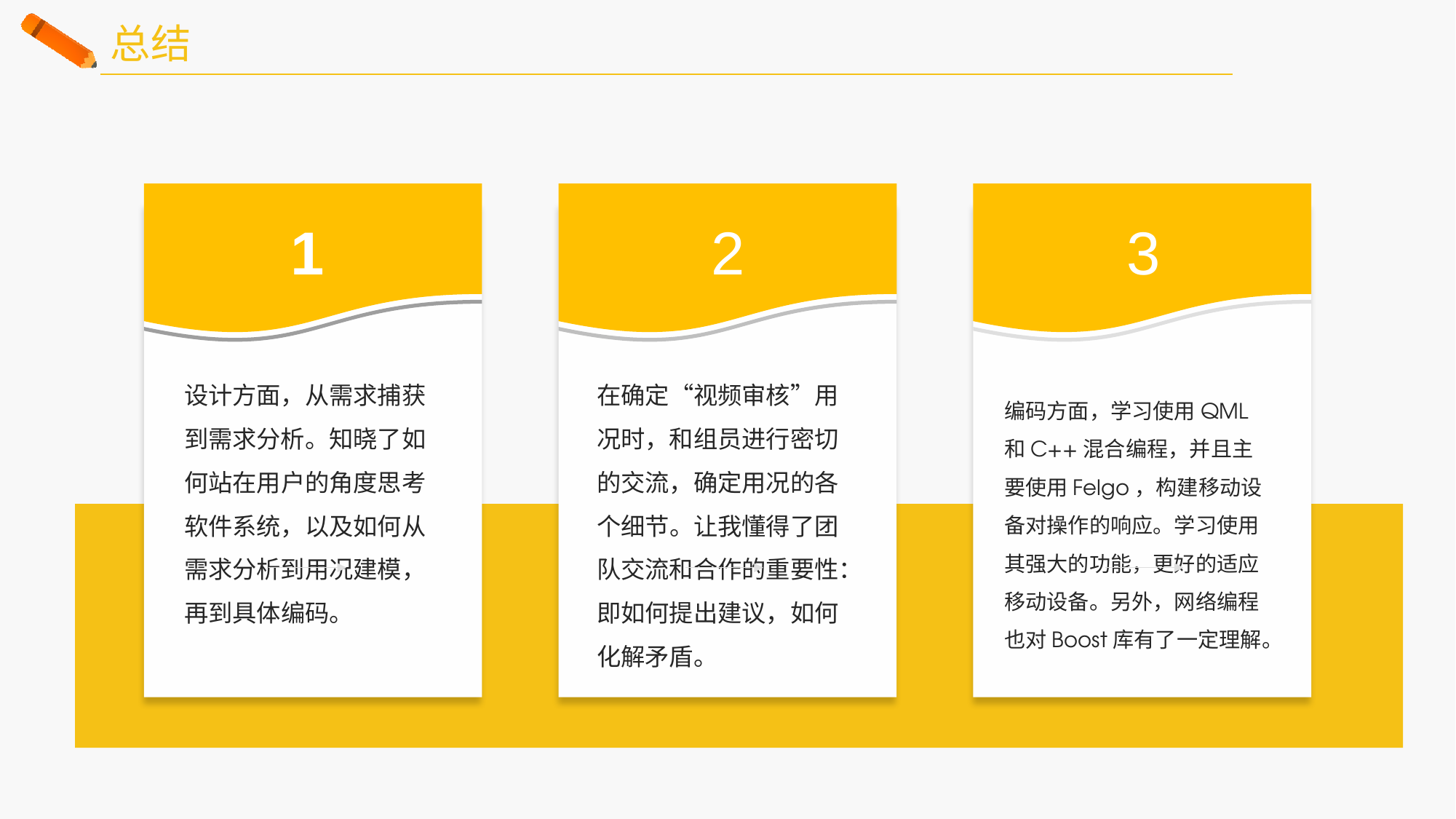

总结

1
2
3

在确定“视频审核”用况时，和组员进行密切的交流，确定用况的各个细节。让我懂得了团队交流和合作的重要性：即如何提出建议，如何化解矛盾。
设计方面，从需求捕获到需求分析。知晓了如何站在用户的角度思考软件系统，以及如何从需求分析到用况建模，再到具体编码。
编码方面，学习使用QML和C++混合编程，并且主要使用Felgo，构建移动设备对操作的响应。学习使用其强大的功能，更好的适应移动设备。另外，网络编程也对Boost库有了一定理解。